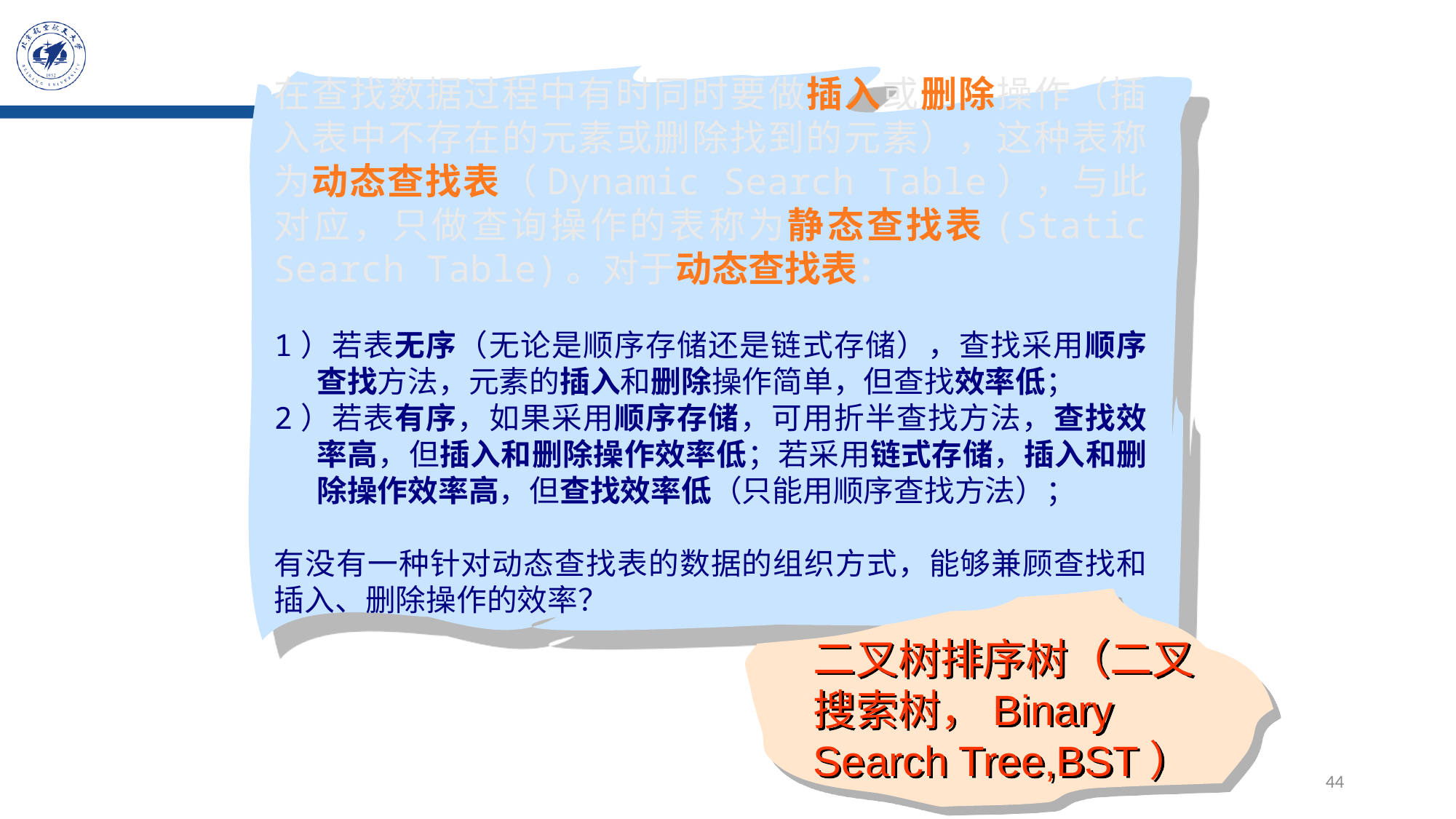

在查找数据过程中有时同时要做插入或删除操作（插入表中不存在的元素或删除找到的元素），这种表称为动态查找表（Dynamic Search Table），与此对应，只做查询操作的表称为静态查找表(Static Search Table)。对于动态查找表：

1）若表无序（无论是顺序存储还是链式存储），查找采用顺序查找方法，元素的插入和删除操作简单，但查找效率低；
2）若表有序，如果采用顺序存储，可用折半查找方法，查找效率高，但插入和删除操作效率低；若采用链式存储，插入和删除操作效率高，但查找效率低（只能用顺序查找方法）；

有没有一种针对动态查找表的数据的组织方式，能够兼顾查找和插入、删除操作的效率？

二叉树排序树（二叉搜索树，Binary Search Tree,BST）
44